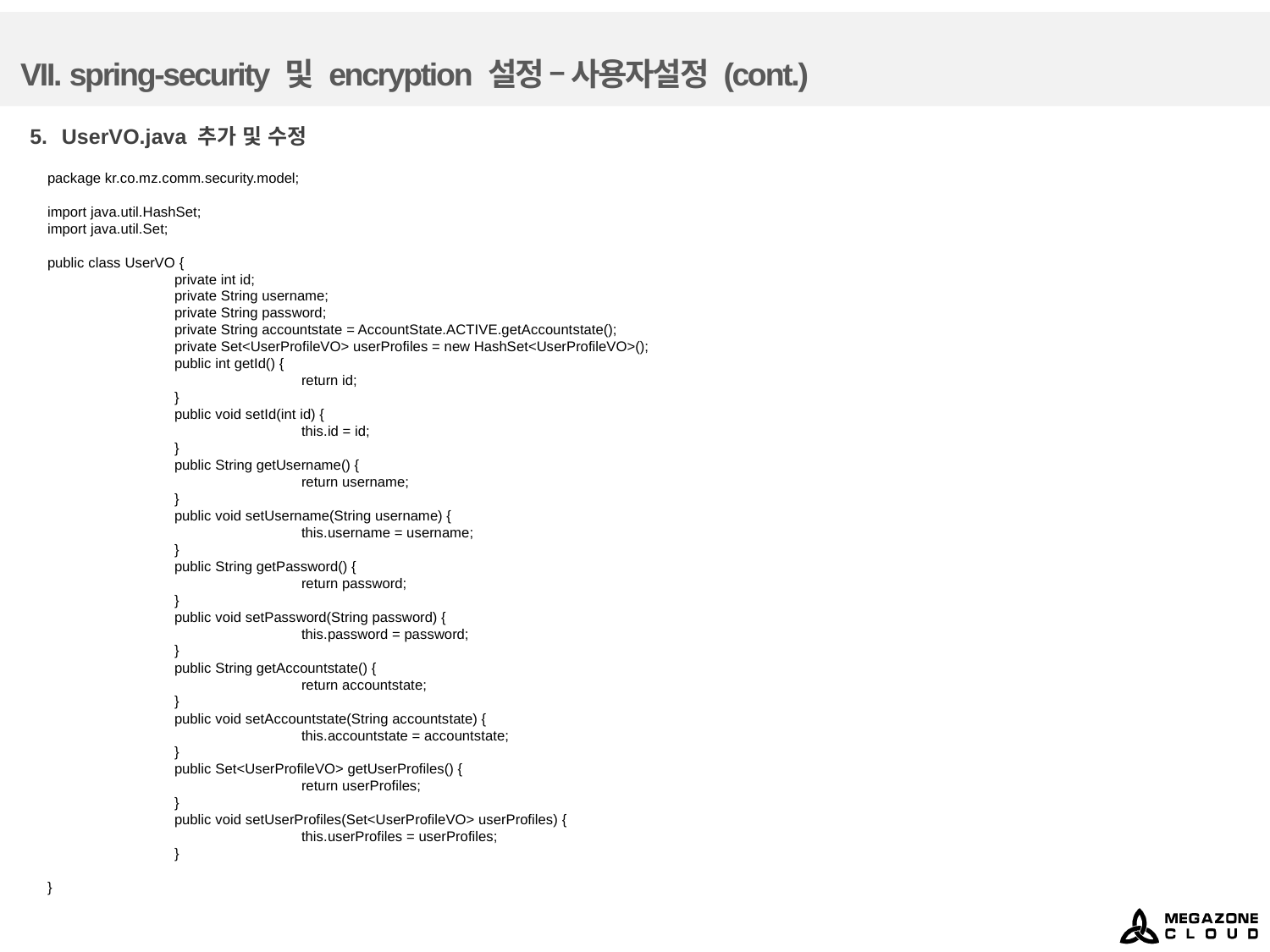

# VII. spring-security 및 encryption 설정 – 사용자설정 (cont.)
UserVO.java 추가 및 수정

package kr.co.mz.comm.security.model;

import java.util.HashSet;
import java.util.Set;

public class UserVO {
	private int id;
	private String username;
	private String password;
	private String accountstate = AccountState.ACTIVE.getAccountstate();
	private Set<UserProfileVO> userProfiles = new HashSet<UserProfileVO>();
	public int getId() {
		return id;
	}
	public void setId(int id) {
		this.id = id;
	}
	public String getUsername() {
		return username;
	}
	public void setUsername(String username) {
		this.username = username;
	}
	public String getPassword() {
		return password;
	}
	public void setPassword(String password) {
		this.password = password;
	}
	public String getAccountstate() {
		return accountstate;
	}
	public void setAccountstate(String accountstate) {
		this.accountstate = accountstate;
	}
	public Set<UserProfileVO> getUserProfiles() {
		return userProfiles;
	}
	public void setUserProfiles(Set<UserProfileVO> userProfiles) {
		this.userProfiles = userProfiles;
	}

}